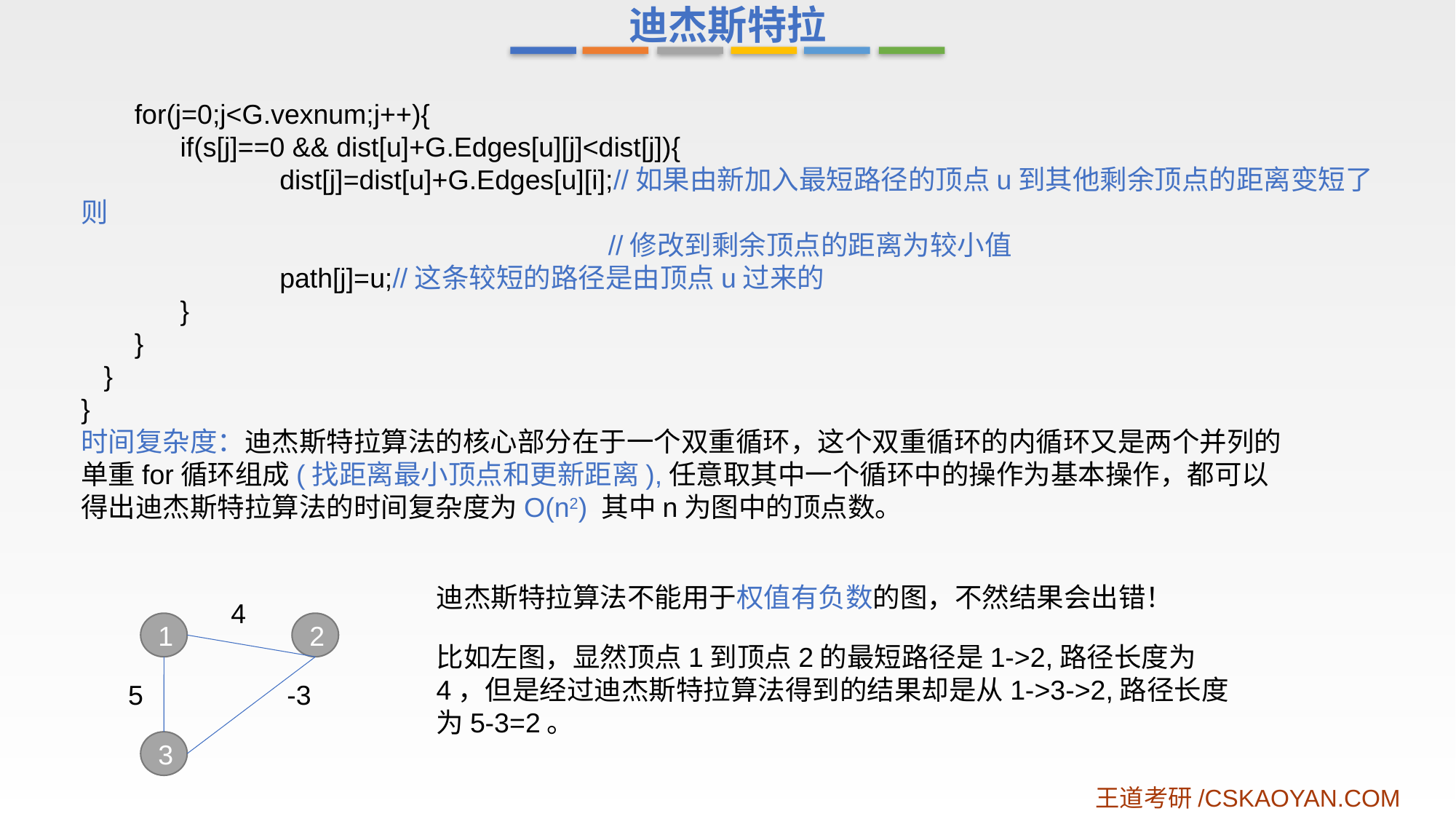

迪杰斯特拉

       for(j=0;j<G.vexnum;j++){
             if(s[j]==0 && dist[u]+G.Edges[u][j]<dist[j]){
                          dist[j]=dist[u]+G.Edges[u][i];//如果由新加入最短路径的顶点u到其他剩余顶点的距离变短了则
                                                                     //修改到剩余顶点的距离为较小值
                          path[j]=u;//这条较短的路径是由顶点u过来的
             }
       }
   }
}
时间复杂度：迪杰斯特拉算法的核心部分在于一个双重循环，这个双重循环的内循环又是两个并列的单重for循环组成(找距离最小顶点和更新距离),任意取其中一个循环中的操作为基本操作，都可以得出迪杰斯特拉算法的时间复杂度为O(n2) 其中n为图中的顶点数。
迪杰斯特拉算法不能用于权值有负数的图，不然结果会出错！
4
1
2
比如左图，显然顶点1到顶点2的最短路径是1->2,路径长度为4，但是经过迪杰斯特拉算法得到的结果却是从1->3->2,路径长度为5-3=2。
5
-3
3
王道考研/CSKAOYAN.COM